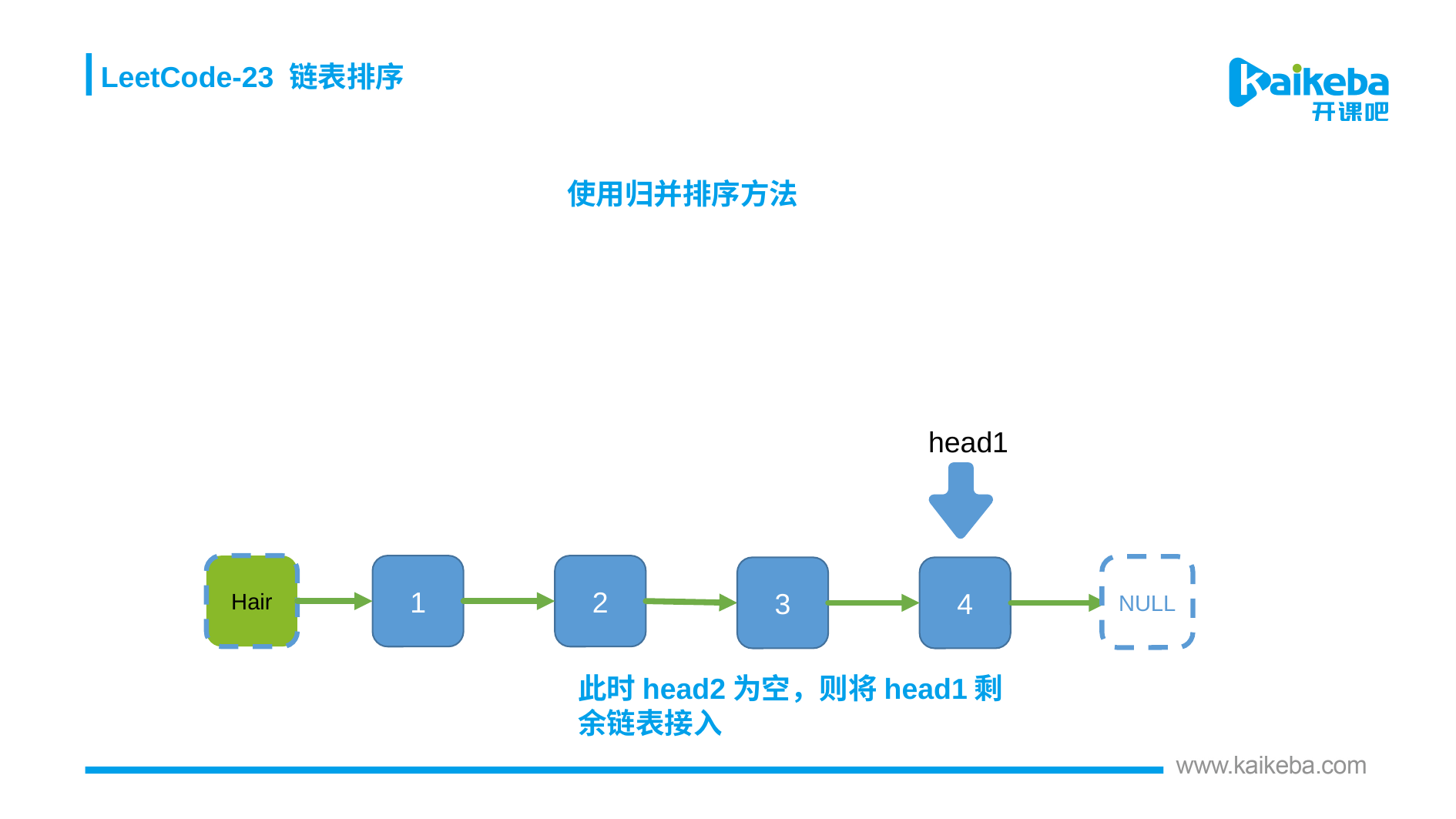

LeetCode-23 链表排序
使用归并排序方法
head1

Hair
1
2
NULL
3
4
此时head2为空，则将head1剩余链表接入